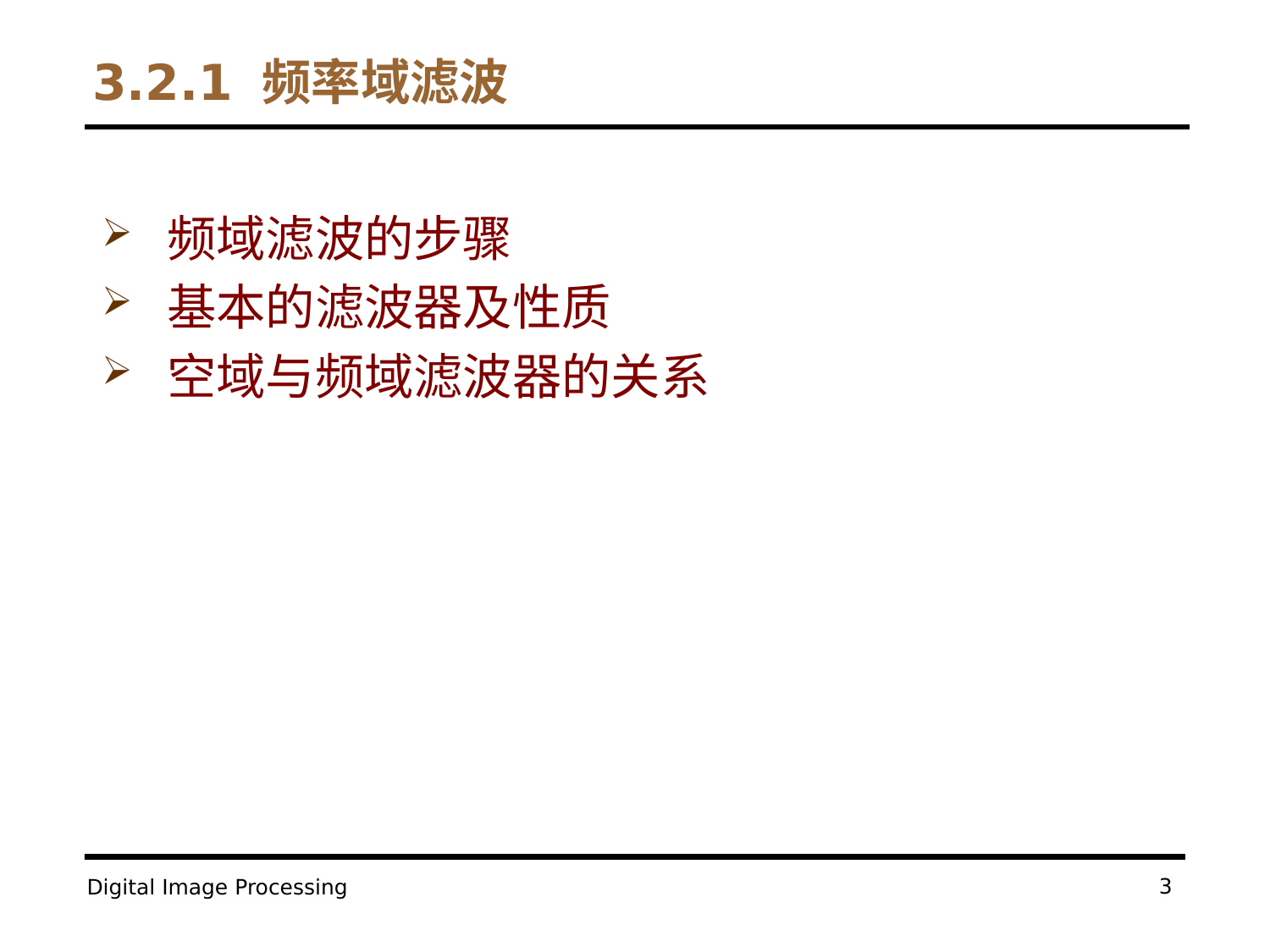

# 3.2.1 频率域滤波
频域滤波的步骤
基本的滤波器及性质
空域与频域滤波器的关系
3
Digital Image Processing